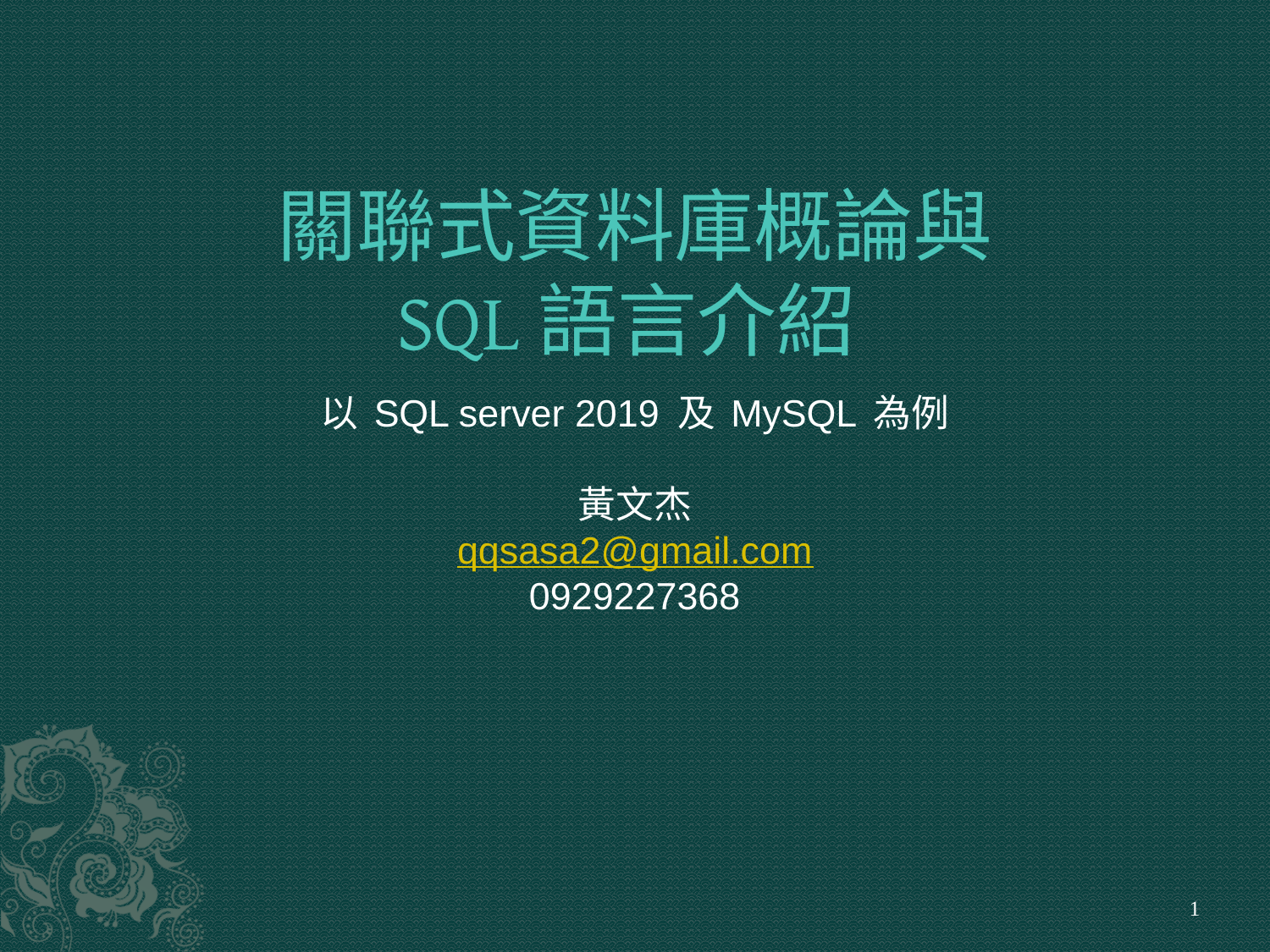

# 關聯式資料庫概論與 SQL語言介紹
以 SQL server 2019 及 MySQL 為例

黃文杰
qqsasa2@gmail.com
0929227368
1